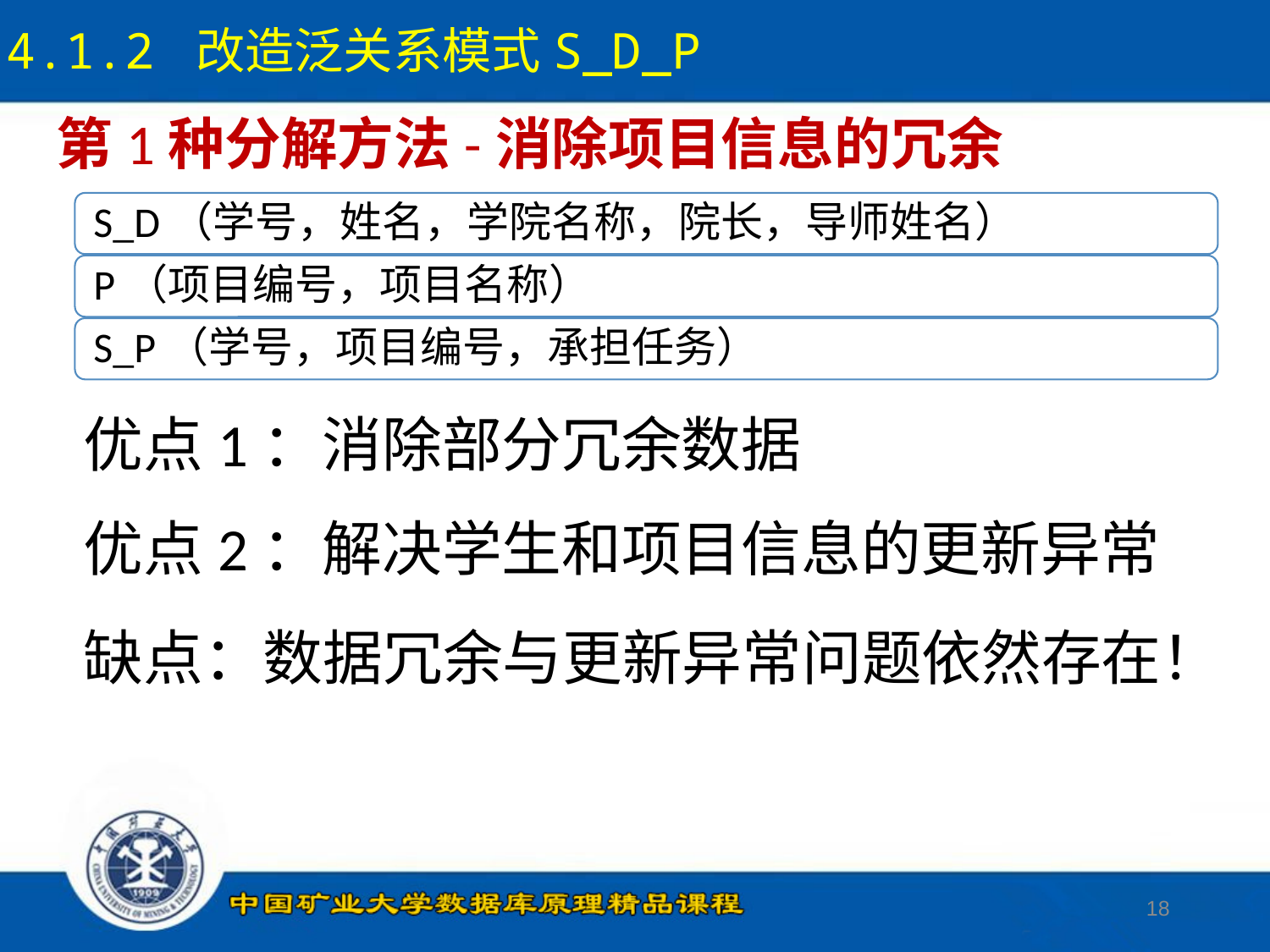

4.1.2 改造泛关系模式S_D_P
# 第1种分解方法-消除项目信息的冗余
S_D（学号，姓名，学院名称，院长，导师姓名）
P（项目编号，项目名称）
S_P（学号，项目编号，承担任务）
优点1：消除部分冗余数据
优点2：解决学生和项目信息的更新异常
缺点：数据冗余与更新异常问题依然存在！
18